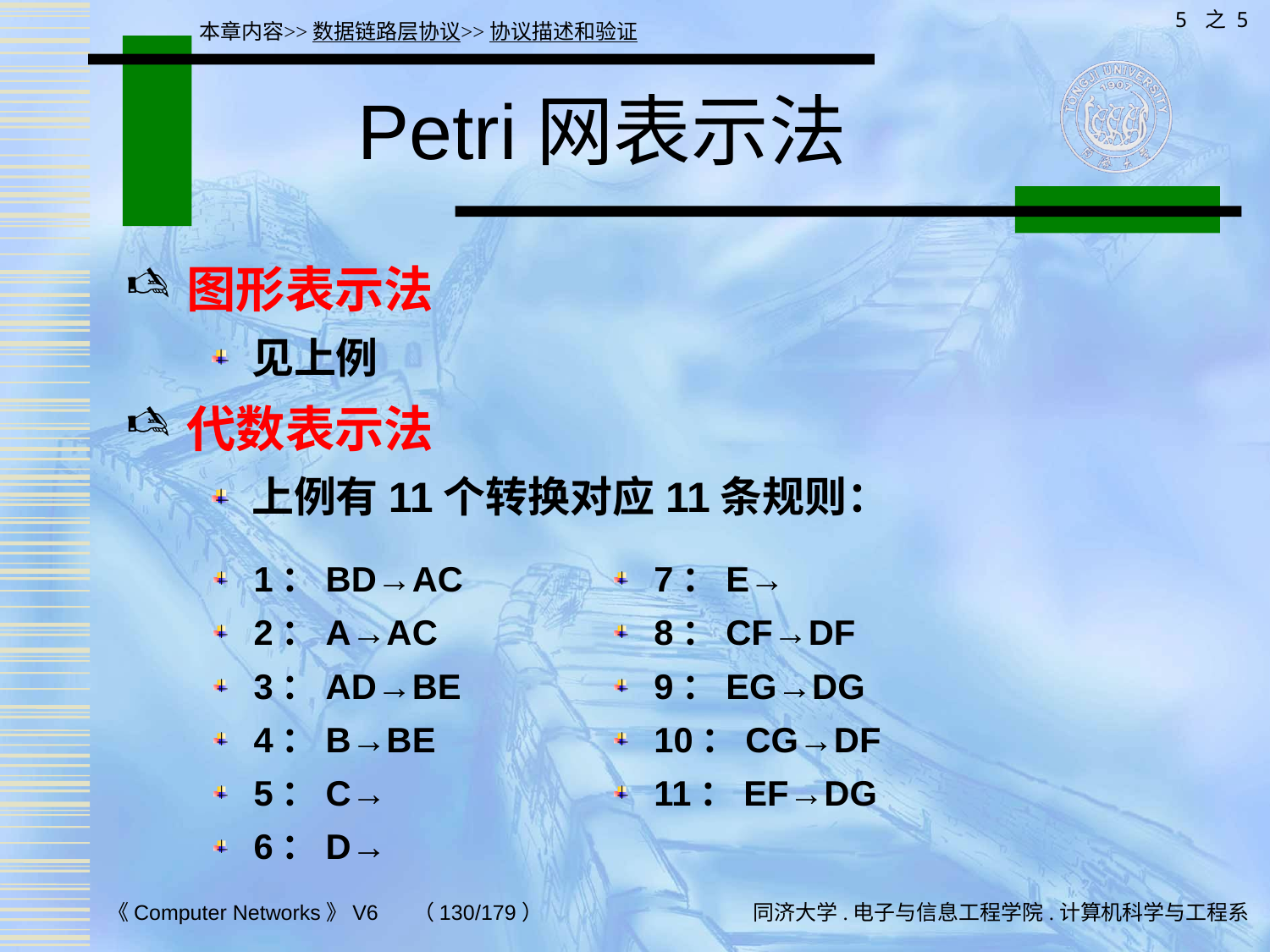

5 之 5
本章内容>>数据链路层协议>>协议描述和验证
# Petri网表示法
图形表示法
见上例
代数表示法
上例有11个转换对应11条规则：
1：BD→AC
2：A→AC
3：AD→BE
4：B→BE
5：C→
6：D→
7：E→
8：CF→DF
9：EG→DG
10：CG→DF
11：EF→DG